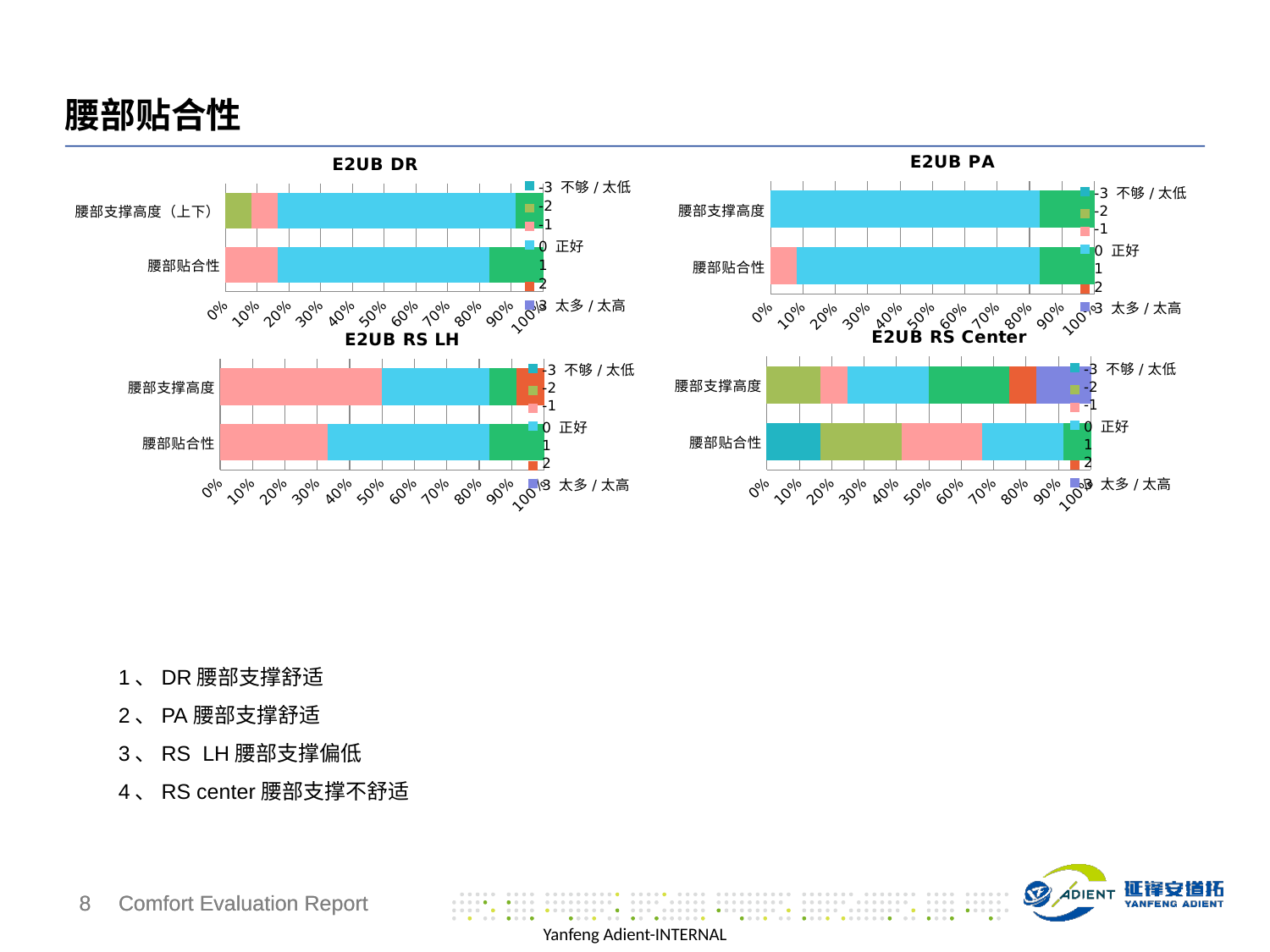

# 腰部贴合性

### Chart: E2UB PA

| Category | -3 不够/太低 | -2 | -1 | 0 正好 | 1 | 2 | 3 太多/太高 |
|---|---|---|---|---|---|---|---|
| 腰部贴合性 | 0.0 | 0.0 | 1.0 | 9.0 | 2.0 | 0.0 | 0.0 |
| 腰部支撑高度 | 0.0 | 0.0 | 0.0 | 10.0 | 2.0 | 0.0 | 0.0 |

### Chart: E2UB DR

| Category | -3 不够/太低 | -2 | -1 | 0 正好 | 1 | 2 | 3 太多/太高 |
|---|---|---|---|---|---|---|---|
| 腰部贴合性 | 0.0 | 0.0 | 2.0 | 8.0 | 2.0 | 0.0 | 0.0 |
| 腰部支撑高度（上下） | 0.0 | 1.0 | 1.0 | 9.0 | 1.0 | 0.0 | 0.0 |

### Chart: E2UB RS Center

| Category | -3 不够/太低 | -2 | -1 | 0 正好 | 1 | 2 | 3 太多/太高 |
|---|---|---|---|---|---|---|---|
| 腰部贴合性 | 2.0 | 3.0 | 3.0 | 3.0 | 1.0 | 0.0 | 0.0 |
| 腰部支撑高度 | 0.0 | 2.0 | 1.0 | 3.0 | 3.0 | 1.0 | 2.0 |

### Chart: E2UB RS LH

| Category | -3 不够/太低 | -2 | -1 | 0 正好 | 1 | 2 | 3 太多/太高 |
|---|---|---|---|---|---|---|---|
| 腰部贴合性 | 0.0 | 0.0 | 4.0 | 6.0 | 2.0 | 0.0 | 0.0 |
| 腰部支撑高度 | 0.0 | 0.0 | 6.0 | 4.0 | 1.0 | 1.0 | 0.0 |
1、DR腰部支撑舒适
2、PA腰部支撑舒适
3、RS  LH腰部支撑偏低
4、RS center腰部支撑不舒适